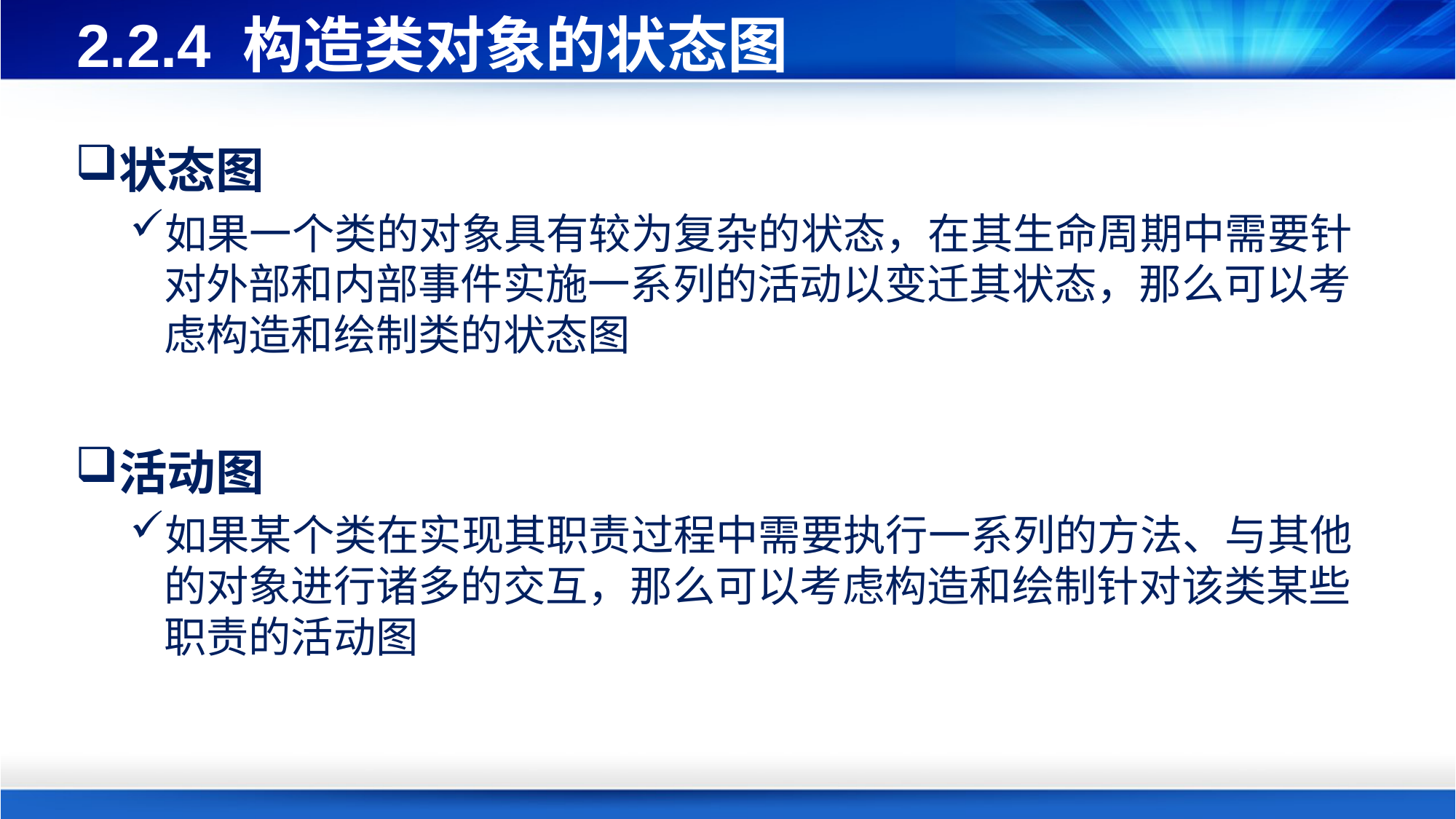

# 2.2.4 构造类对象的状态图
状态图
如果一个类的对象具有较为复杂的状态，在其生命周期中需要针对外部和内部事件实施一系列的活动以变迁其状态，那么可以考虑构造和绘制类的状态图

活动图
如果某个类在实现其职责过程中需要执行一系列的方法、与其他的对象进行诸多的交互，那么可以考虑构造和绘制针对该类某些职责的活动图